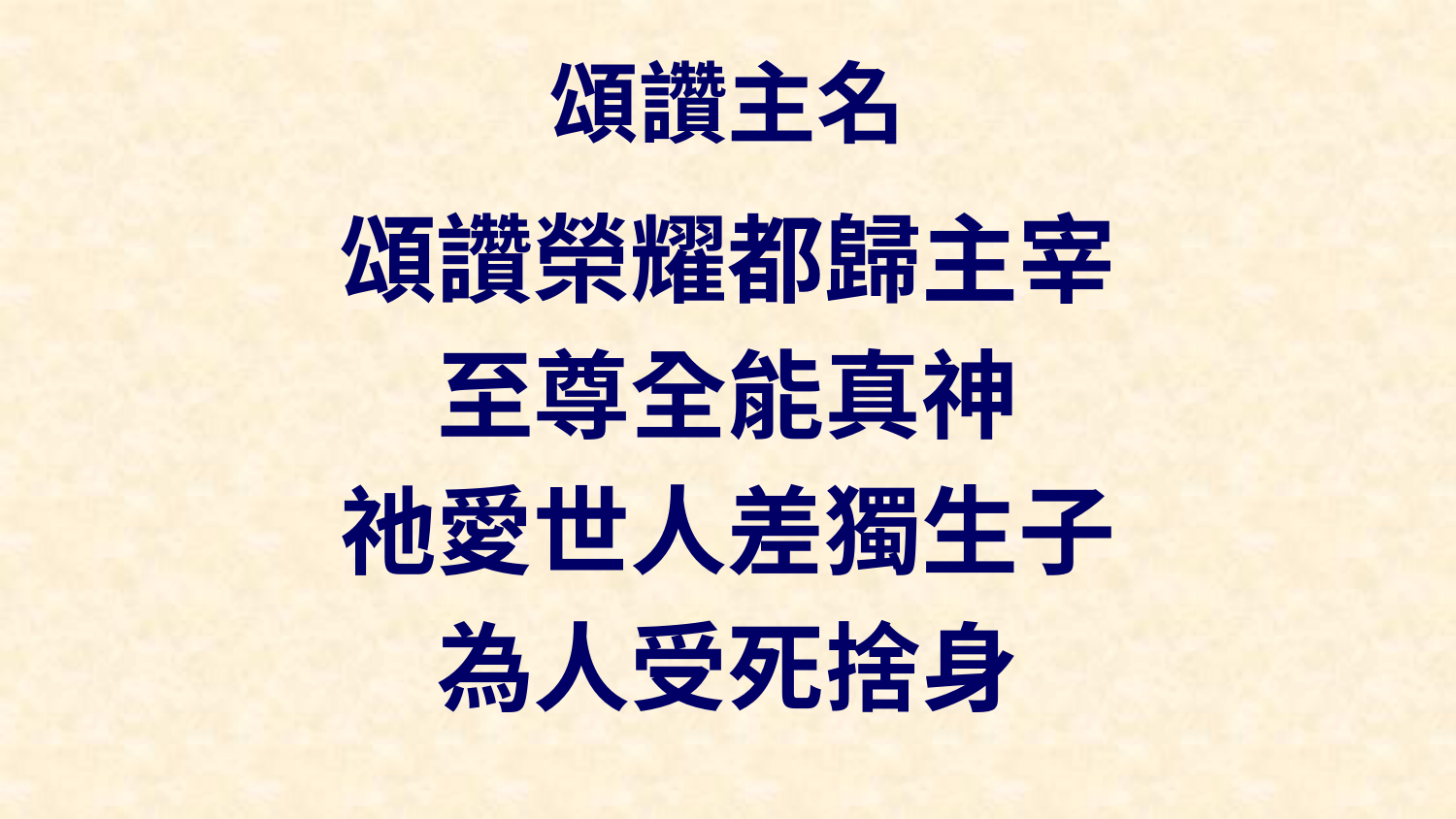

# 頌讚主名
頌讚榮耀都歸主宰
至尊全能真神
祂愛世人差獨生子
為人受死捨身